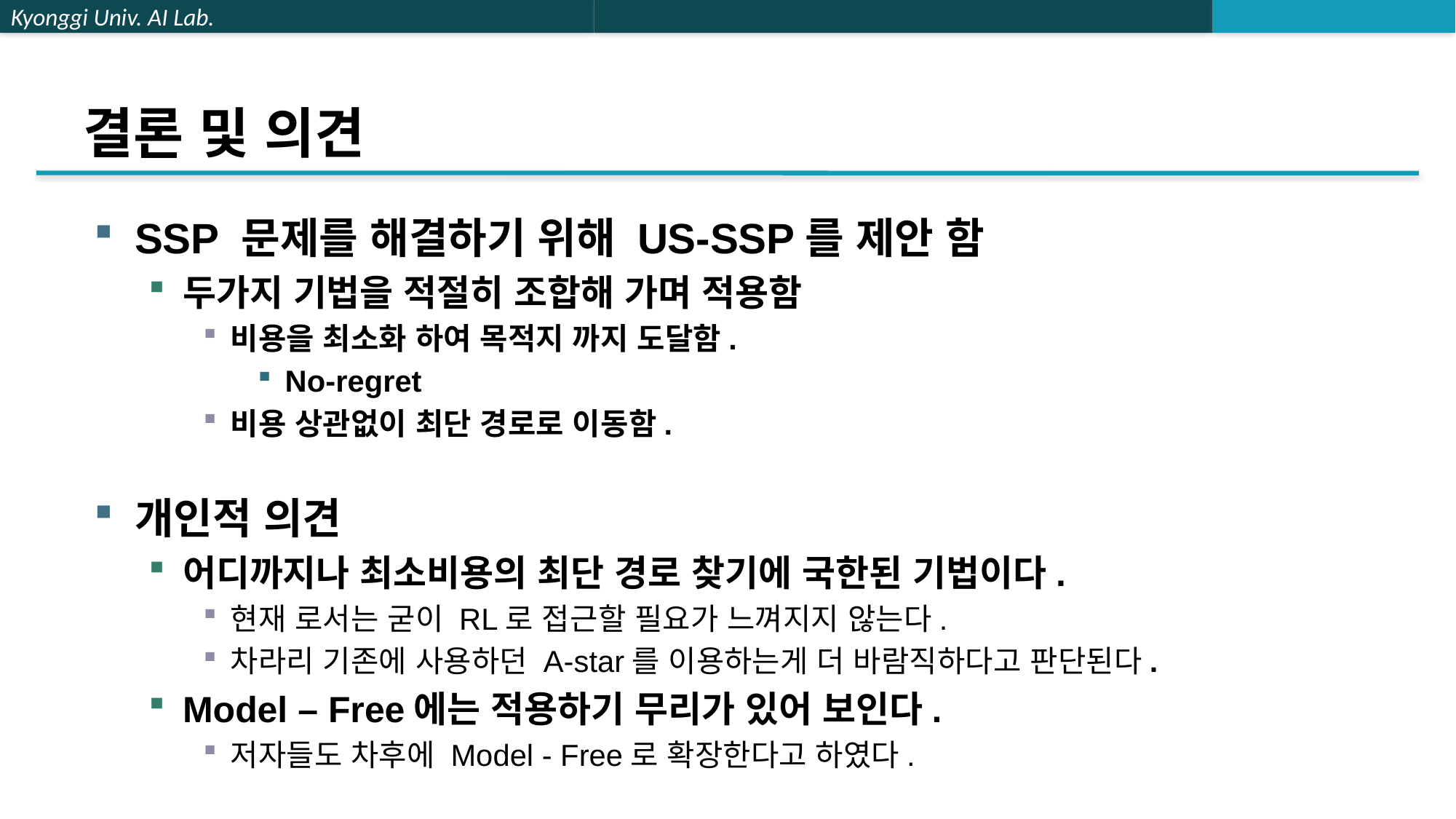

# 결론 및 의견

SSP 문제를 해결하기 위해 US-SSP를 제안 함
두가지 기법을 적절히 조합해 가며 적용함
비용을 최소화 하여 목적지 까지 도달함.
No-regret
비용 상관없이 최단 경로로 이동함.

개인적 의견
어디까지나 최소비용의 최단 경로 찾기에 국한된 기법이다.
현재 로서는 굳이 RL로 접근할 필요가 느껴지지 않는다.
차라리 기존에 사용하던 A-star를 이용하는게 더 바람직하다고 판단된다.
Model – Free에는 적용하기 무리가 있어 보인다.
저자들도 차후에 Model - Free로 확장한다고 하였다.